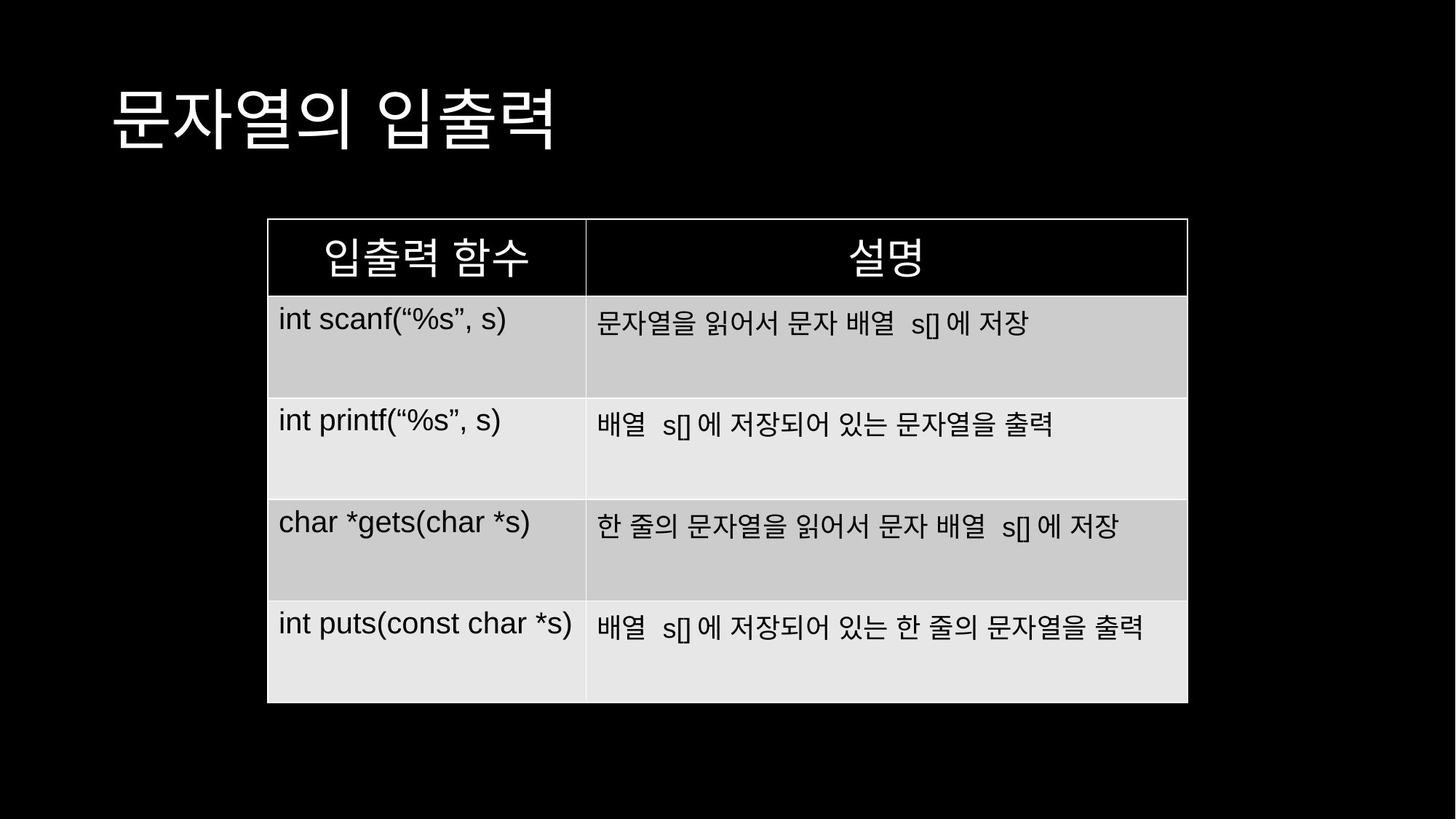

# 문자열의 입출력

| 입출력 함수 | 설명 |
| --- | --- |
| int scanf(“%s”, s) | 문자열을 읽어서 문자 배열 s[]에 저장 |
| int printf(“%s”, s) | 배열 s[]에 저장되어 있는 문자열을 출력 |
| char \*gets(char \*s) | 한 줄의 문자열을 읽어서 문자 배열 s[]에 저장 |
| int puts(const char \*s) | 배열 s[]에 저장되어 있는 한 줄의 문자열을 출력 |